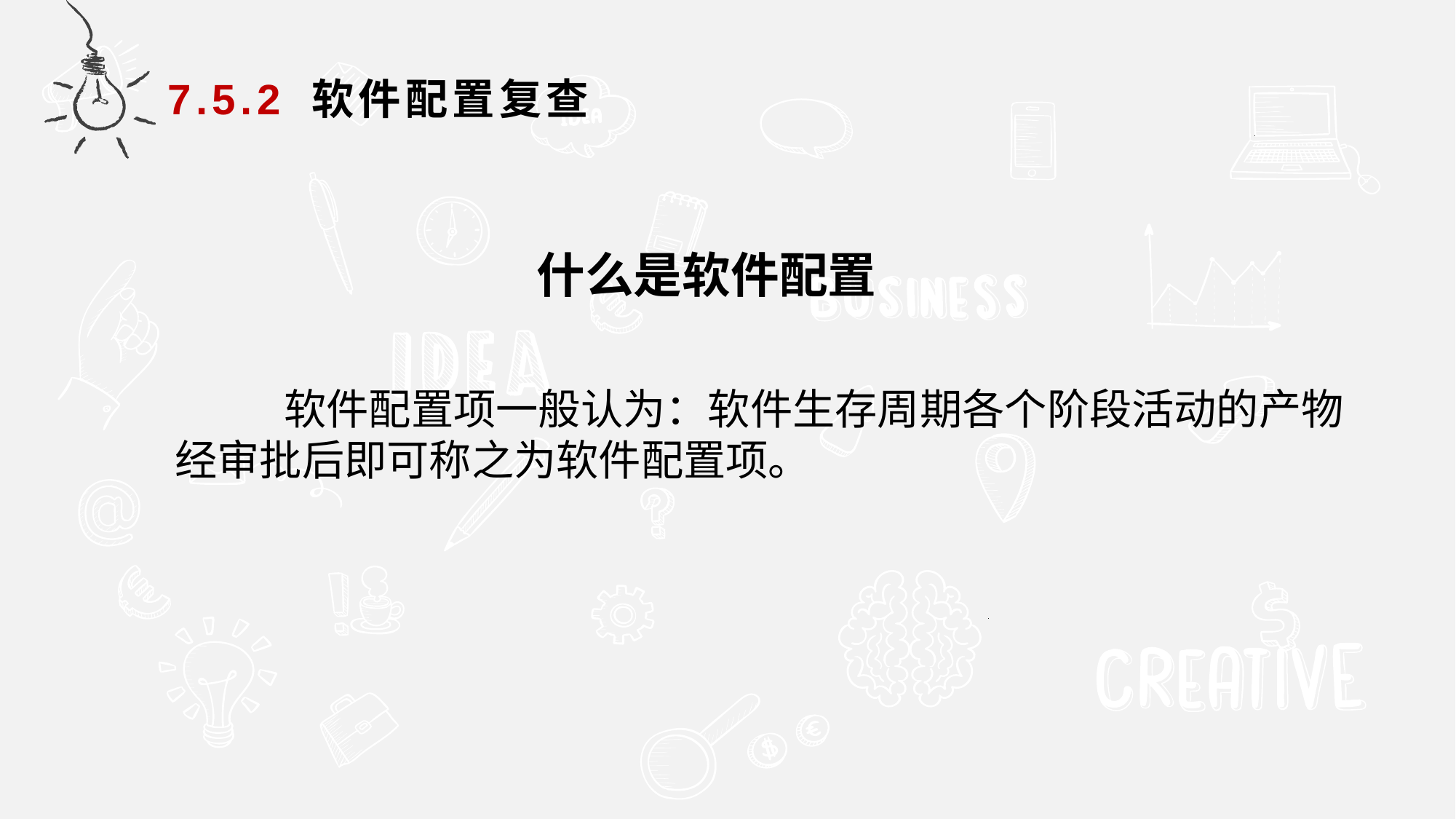

7.5.2 软件配置复查
什么是软件配置
	软件配置项一般认为：软件生存周期各个阶段活动的产物经审批后即可称之为软件配置项。